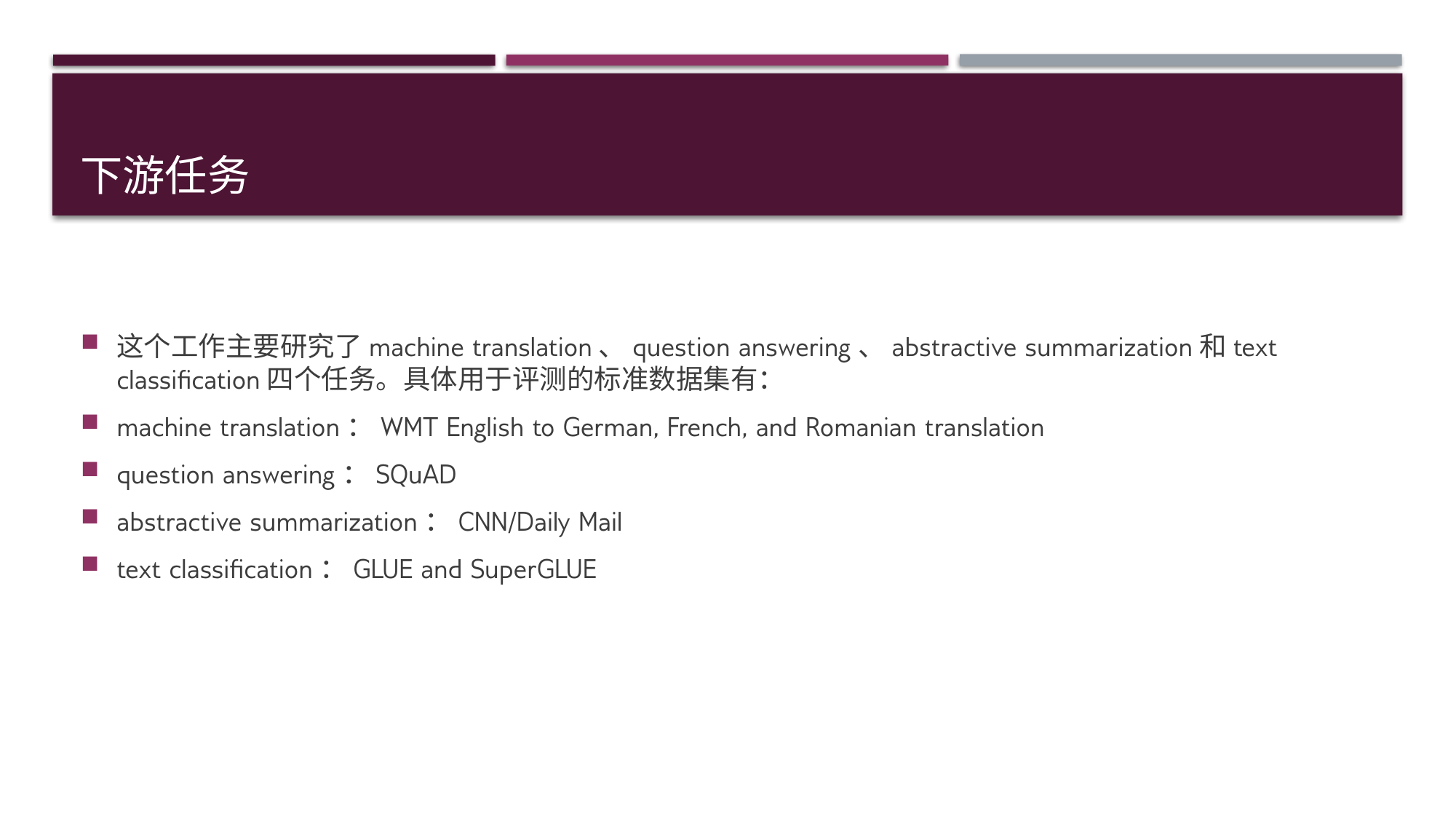

# 下游任务
这个工作主要研究了machine translation、question answering、abstractive summarization和text classification四个任务。具体用于评测的标准数据集有：
machine translation：WMT English to German, French, and Romanian translation
question answering：SQuAD
abstractive summarization：CNN/Daily Mail
text classification：GLUE and SuperGLUE